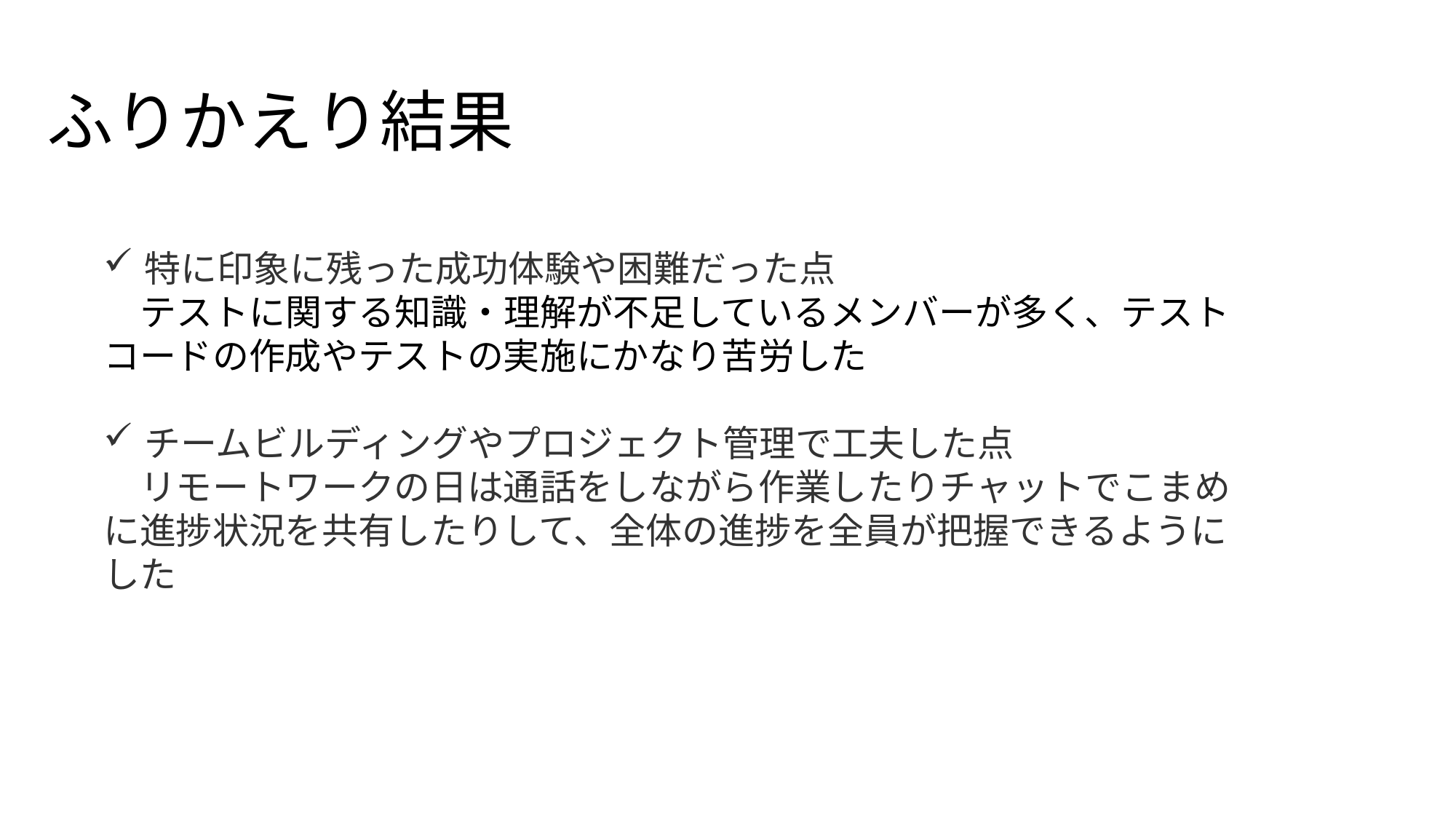

ふりかえり結果
特に印象に残った成功体験や困難だった点
　テストに関する知識・理解が不足しているメンバーが多く、テストコードの作成やテストの実施にかなり苦労した

チームビルディングやプロジェクト管理で工夫した点
　リモートワークの日は通話をしながら作業したりチャットでこまめに進捗状況を共有したりして、全体の進捗を全員が把握できるようにした